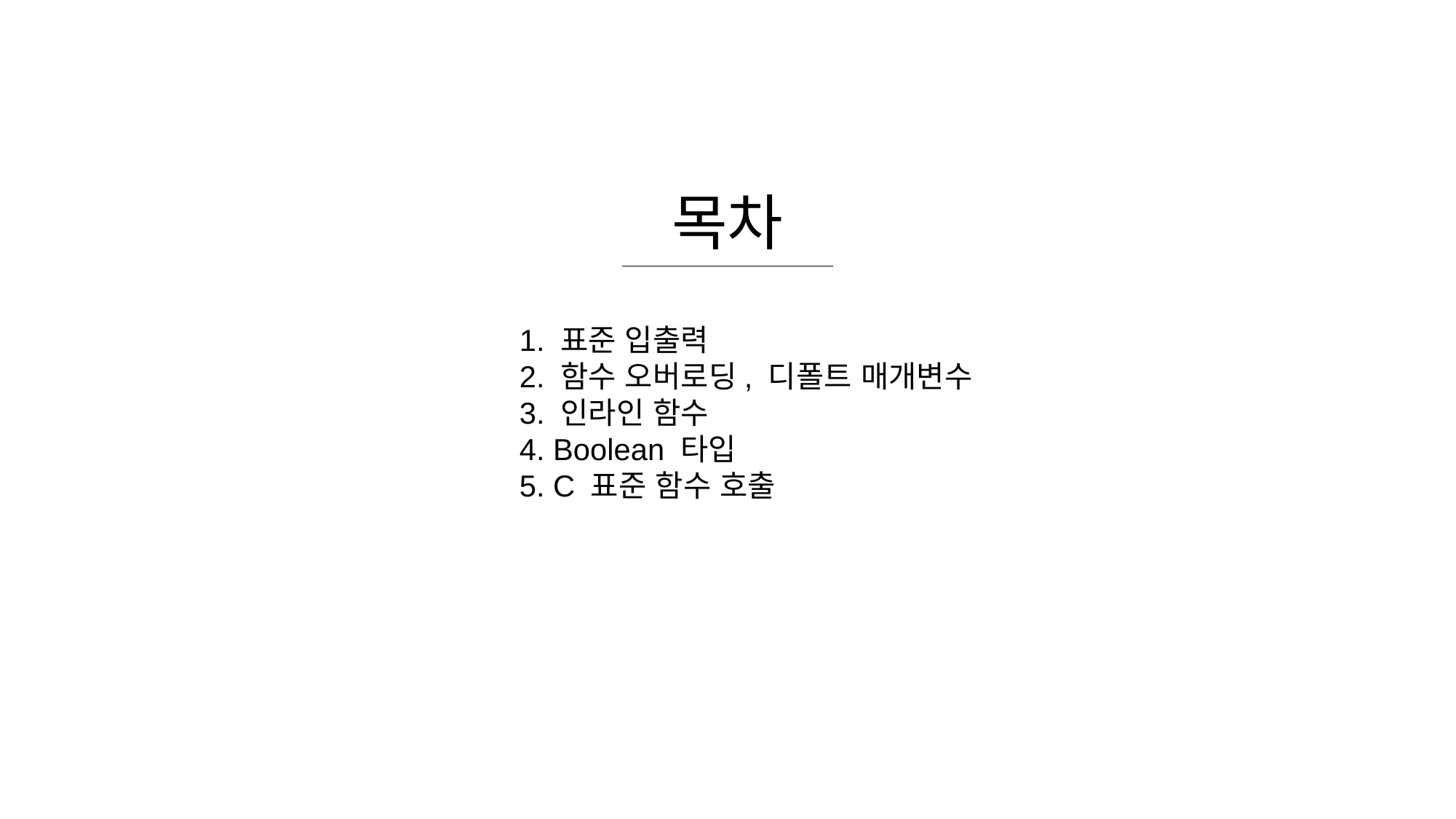

목차
1. 표준 입출력
2. 함수 오버로딩, 디폴트 매개변수
3. 인라인 함수
4. Boolean 타입
5. C 표준 함수 호출